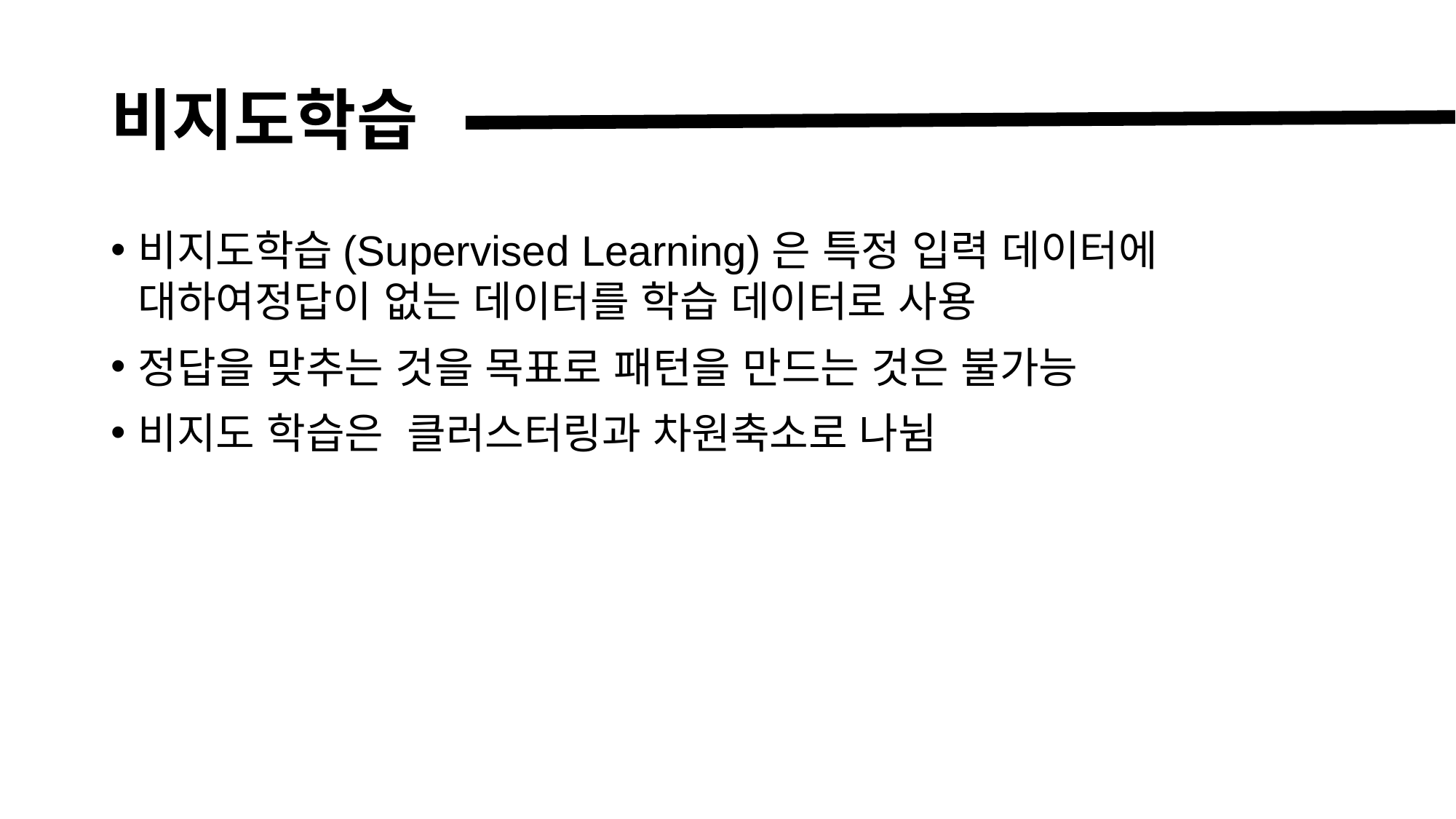

# 비지도학습
비지도학습(Supervised Learning)은 특정 입력 데이터에 대하여정답이 없는 데이터를 학습 데이터로 사용
정답을 맞추는 것을 목표로 패턴을 만드는 것은 불가능
비지도 학습은  클러스터링과 차원축소로 나뉨